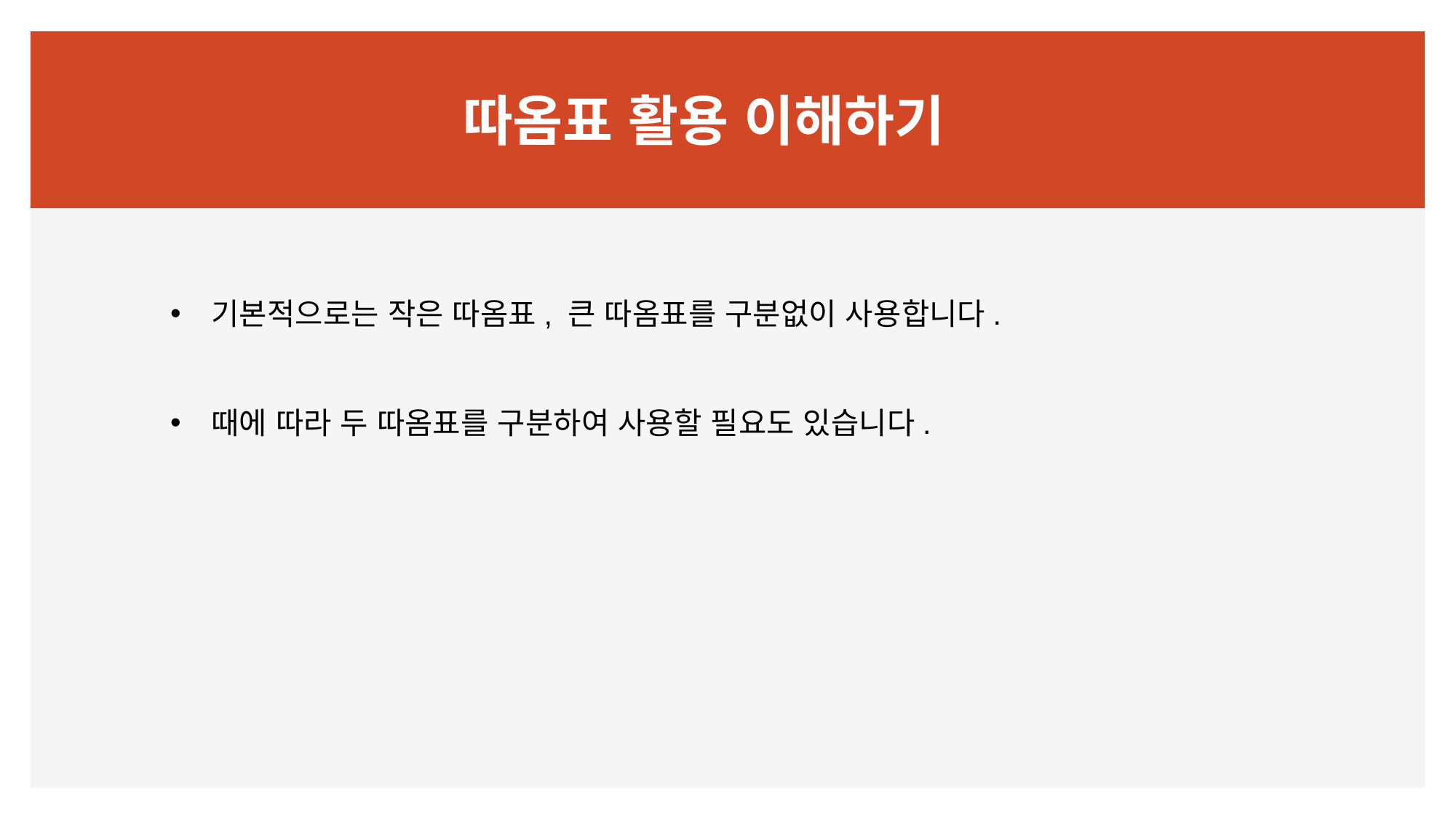

# 따옴표 활용 이해하기
기본적으로는 작은 따옴표, 큰 따옴표를 구분없이 사용합니다.

때에 따라 두 따옴표를 구분하여 사용할 필요도 있습니다.